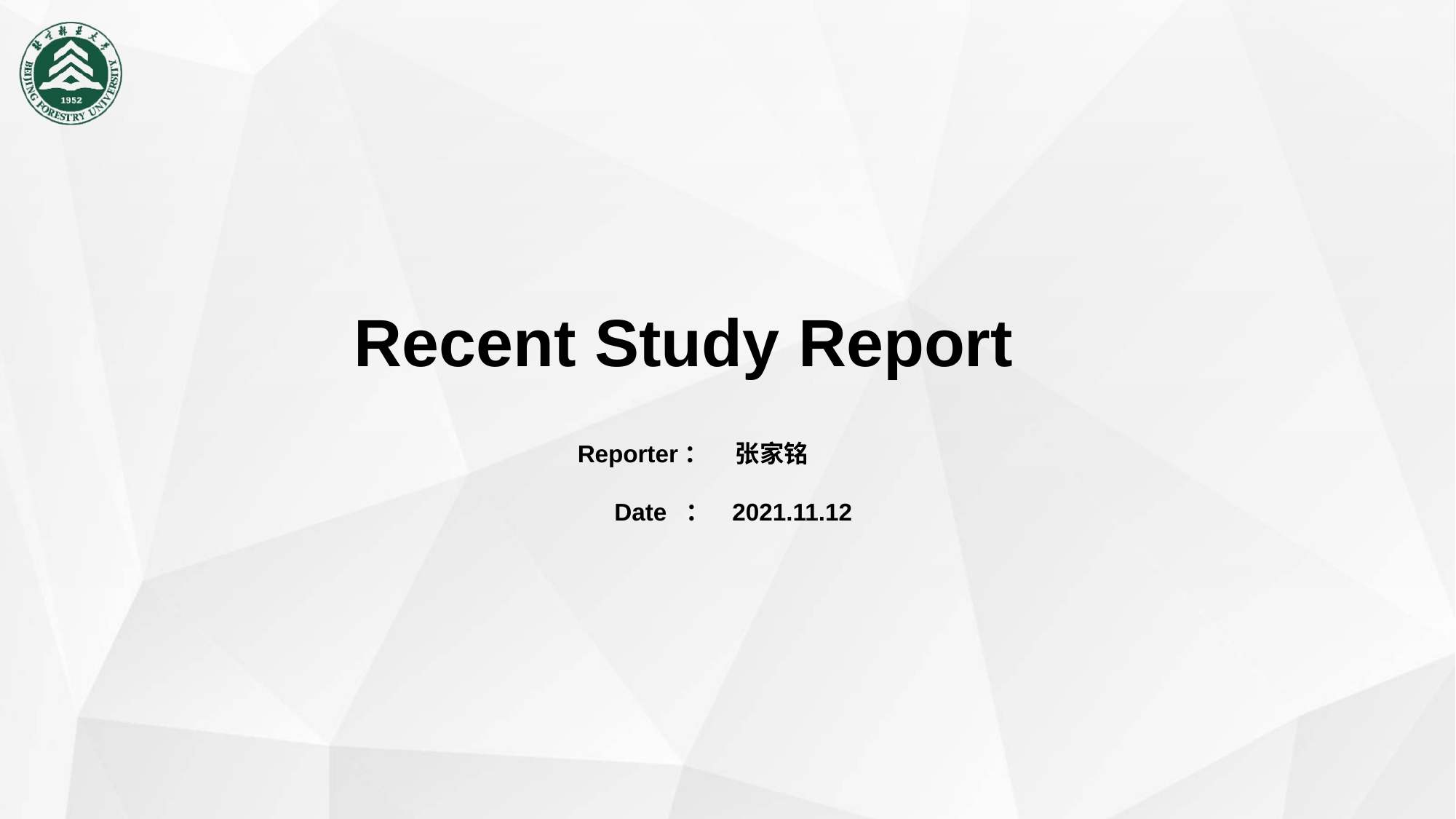

Recent Study Report
Reporter：     张家铭
            Date  ：   2021.11.12